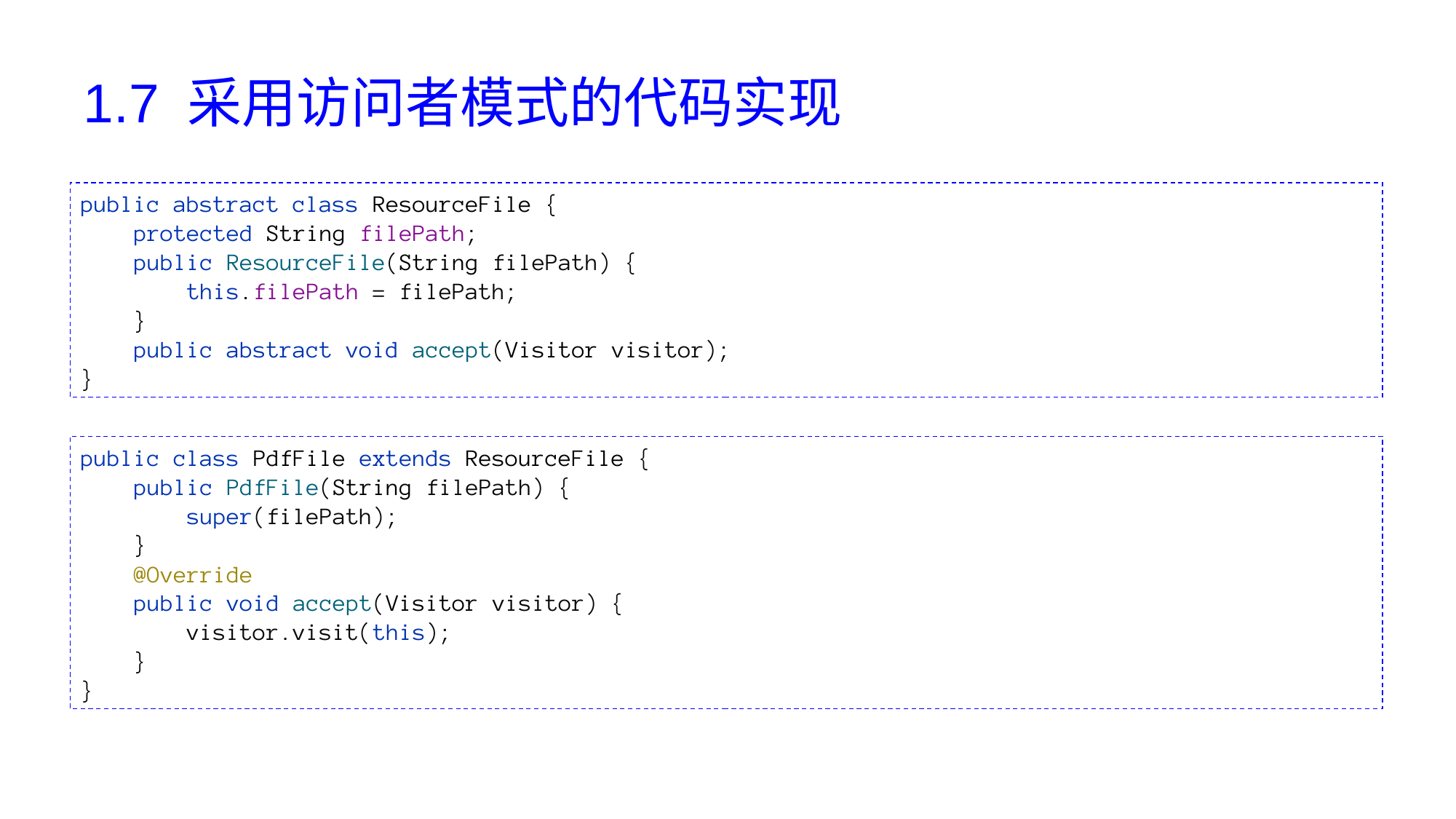

# 1.7 采用访问者模式的代码实现
public abstract class ResourceFile {
    protected String filePath;
    public ResourceFile(String filePath) {
        this.filePath = filePath;
    }
    public abstract void accept(Visitor visitor);
}
public class PdfFile extends ResourceFile {
    public PdfFile(String filePath) {
        super(filePath);
    }
    @Override
    public void accept(Visitor visitor) {
        visitor.visit(this);
    }
}
43